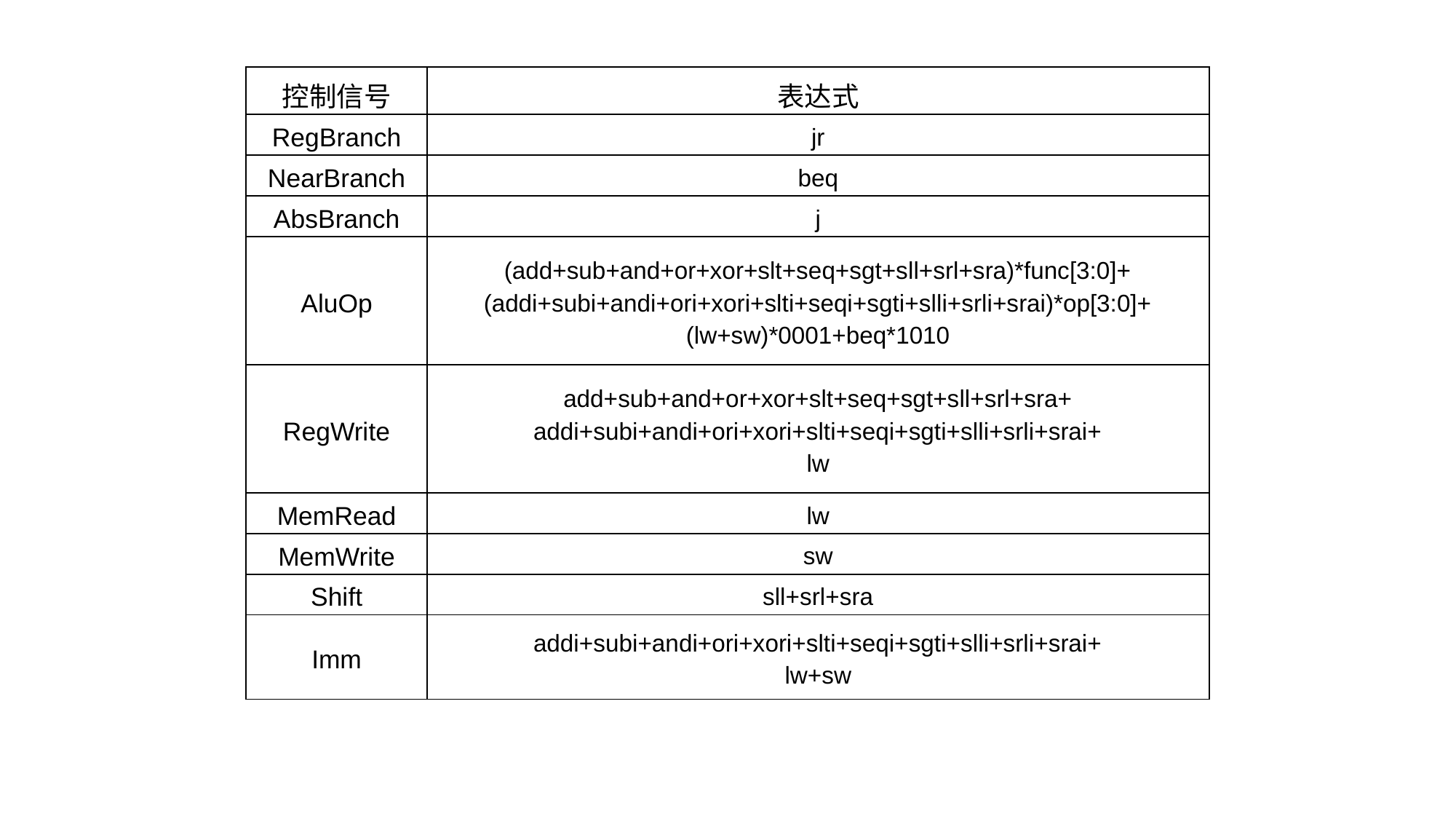

| 控制信号 | 表达式 |
| --- | --- |
| RegBranch | jr |
| NearBranch | beq |
| AbsBranch | j |
| AluOp | (add+sub+and+or+xor+slt+seq+sgt+sll+srl+sra)\*func[3:0]+ (addi+subi+andi+ori+xori+slti+seqi+sgti+slli+srli+srai)\*op[3:0]+ (lw+sw)\*0001+beq\*1010 |
| RegWrite | add+sub+and+or+xor+slt+seq+sgt+sll+srl+sra+ addi+subi+andi+ori+xori+slti+seqi+sgti+slli+srli+srai+ lw |
| MemRead | lw |
| MemWrite | sw |
| Shift | sll+srl+sra |
| Imm | addi+subi+andi+ori+xori+slti+seqi+sgti+slli+srli+srai+ lw+sw |